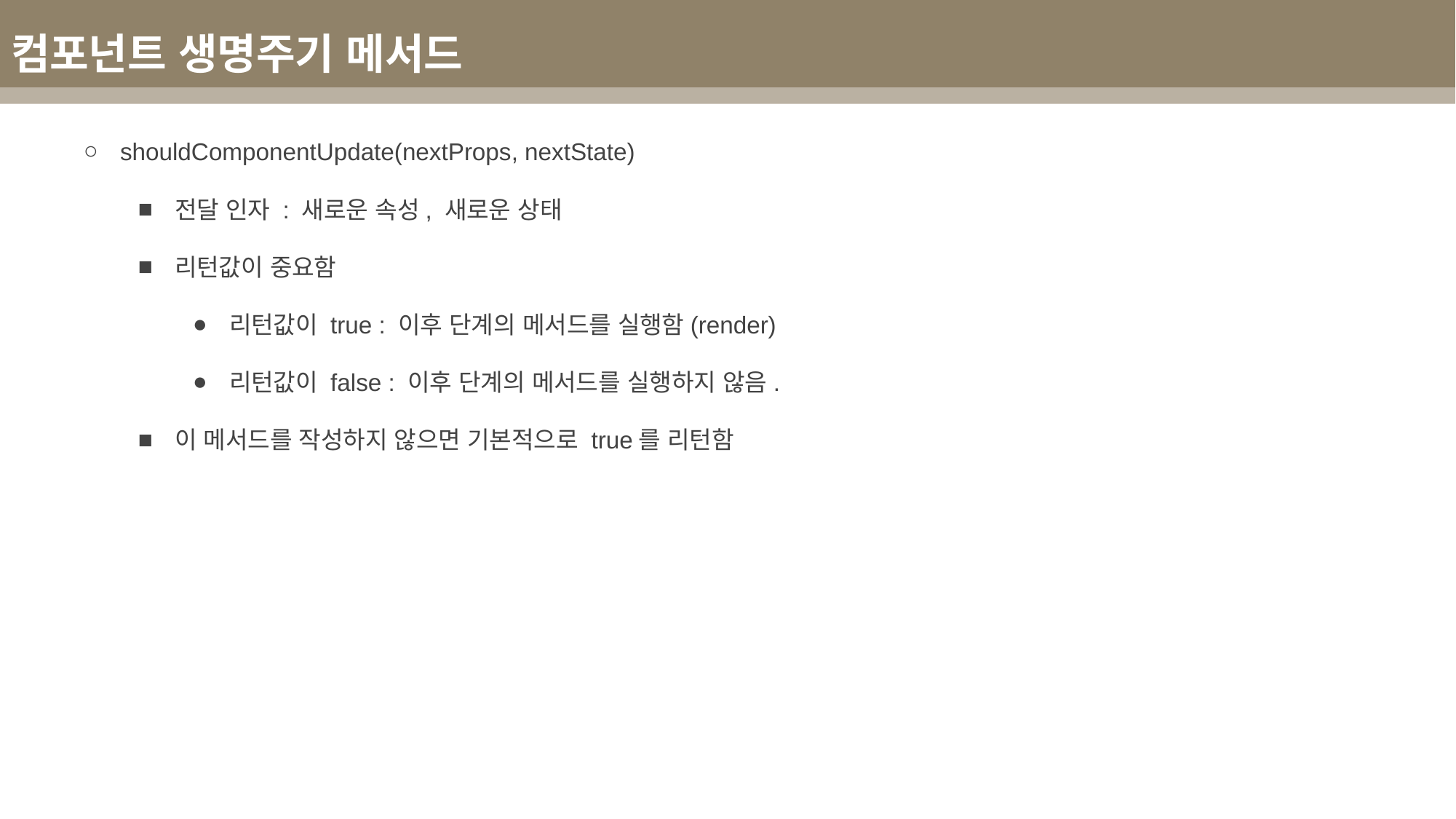

컴포넌트 생명주기 메서드
shouldComponentUpdate(nextProps, nextState)
전달 인자 : 새로운 속성, 새로운 상태
리턴값이 중요함
리턴값이 true : 이후 단계의 메서드를 실행함(render)
리턴값이 false : 이후 단계의 메서드를 실행하지 않음.
이 메서드를 작성하지 않으면 기본적으로 true를 리턴함